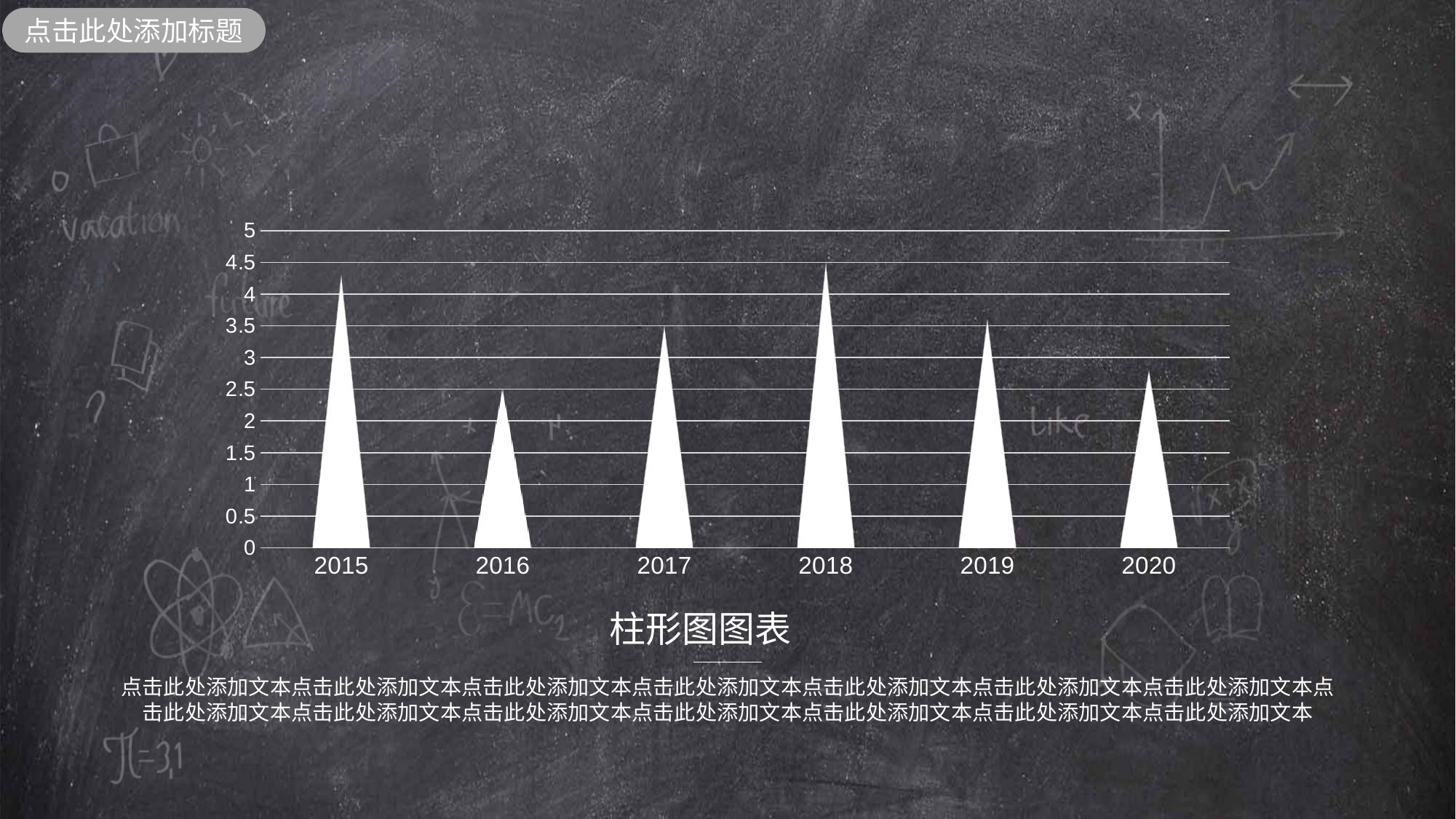

点击此处添加标题

### Chart

| Category | 销售 |
|---|---|
| 2015 | 4.3 |
| 2016 | 2.5 |
| 2017 | 3.5 |
| 2018 | 4.5 |
| 2019 | 3.6 |
| 2020 | 2.8 |
柱形图图表
点击此处添加文本点击此处添加文本点击此处添加文本点击此处添加文本点击此处添加文本点击此处添加文本点击此处添加文本点击此处添加文本点击此处添加文本点击此处添加文本点击此处添加文本点击此处添加文本点击此处添加文本点击此处添加文本